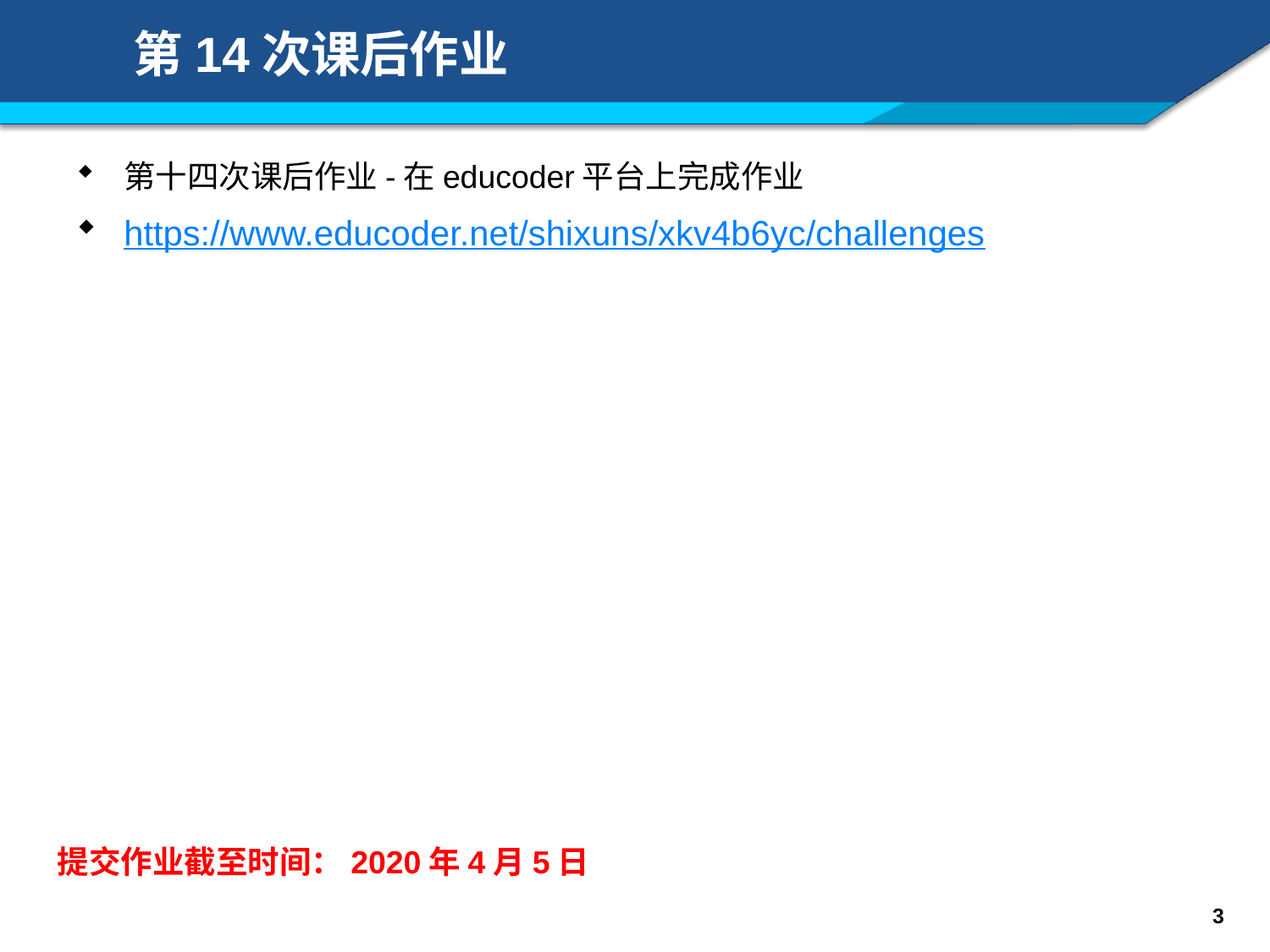

# 第14次课后作业
第十四次课后作业-在educoder平台上完成作业
https://www.educoder.net/shixuns/xkv4b6yc/challenges
提交作业截至时间：2020年4月5日
3